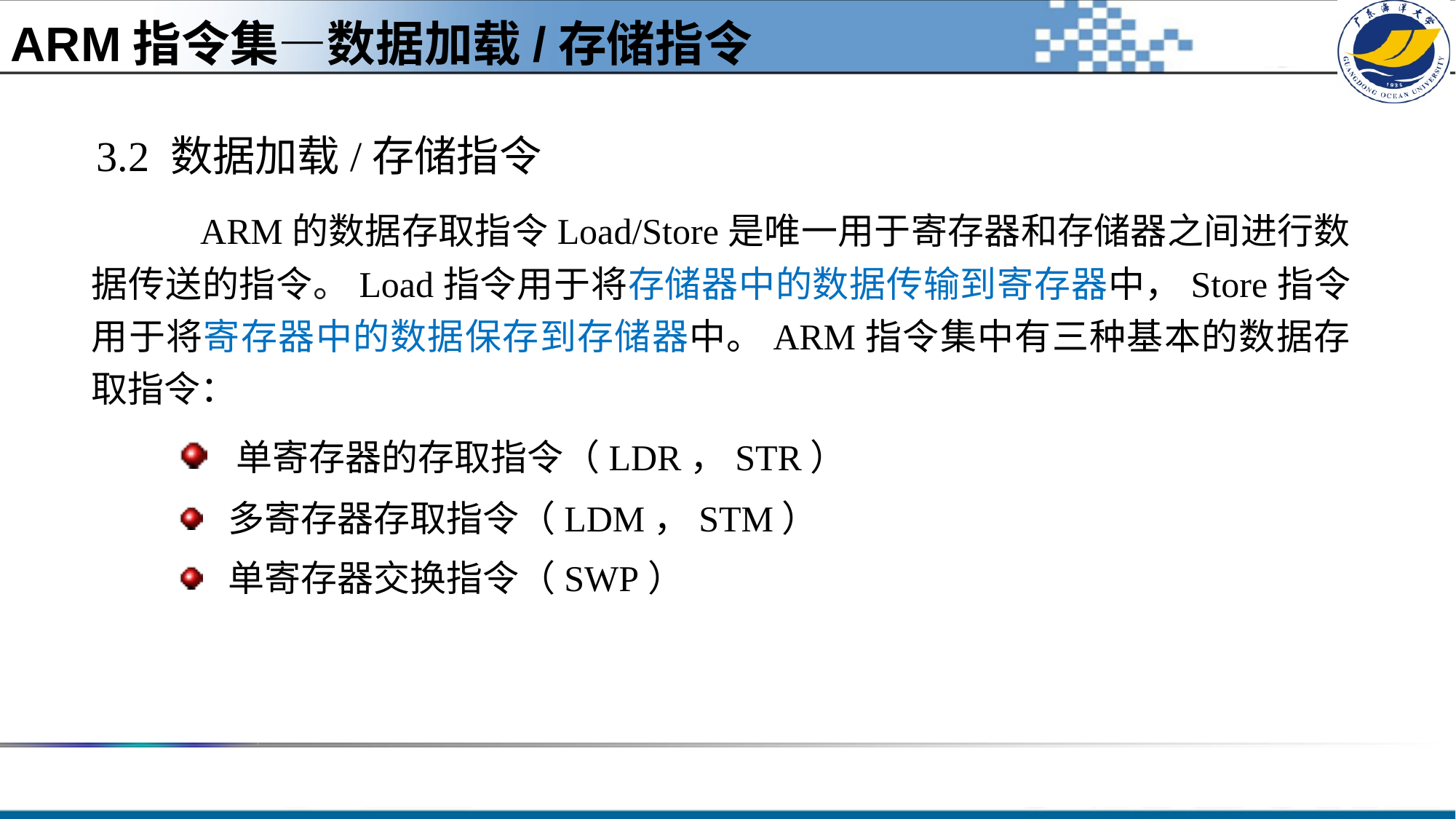

ARM指令集—数据加载/存储指令
3.2 数据加载/存储指令
         ARM的数据存取指令Load/Store是唯一用于寄存器和存储器之间进行数据传送的指令。Load指令用于将存储器中的数据传输到寄存器中，Store指令用于将寄存器中的数据保存到存储器中。ARM指令集中有三种基本的数据存取指令：
  单寄存器的存取指令（LDR，STR）
  多寄存器存取指令（LDM，STM）
  单寄存器交换指令（SWP）
65